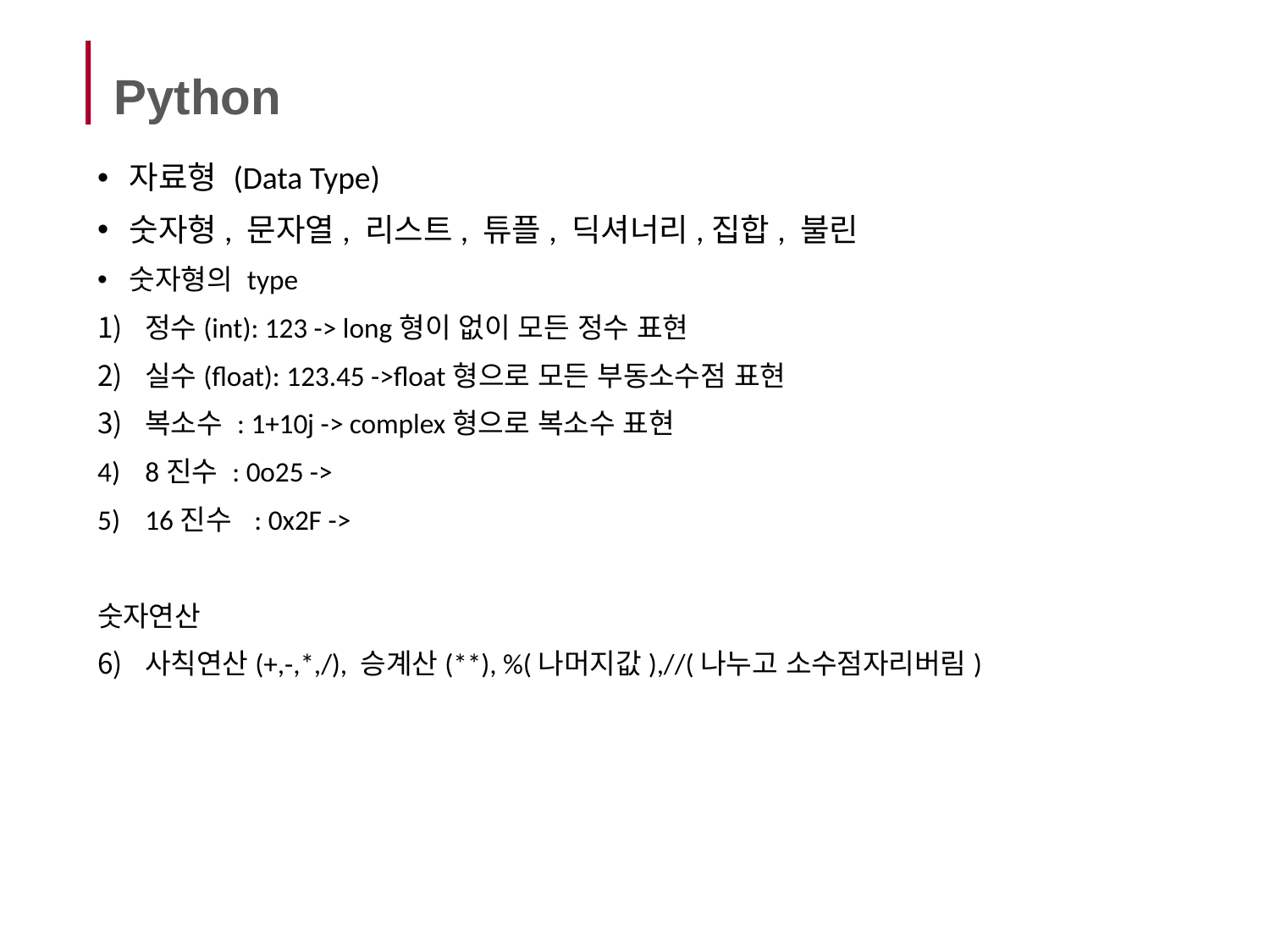

자료형 (Data Type)
숫자형, 문자열, 리스트, 튜플, 딕셔너리,집합, 불린
숫자형의 type
정수(int): 123 -> long형이 없이 모든 정수 표현
실수(float): 123.45 ->float형으로 모든 부동소수점 표현
복소수 : 1+10j -> complex형으로 복소수 표현
8진수 : 0o25 ->
16진수  : 0x2F ->

숫자연산
사칙연산(+,-,*,/), 승계산(**), %(나머지값),//(나누고 소수점자리버림)